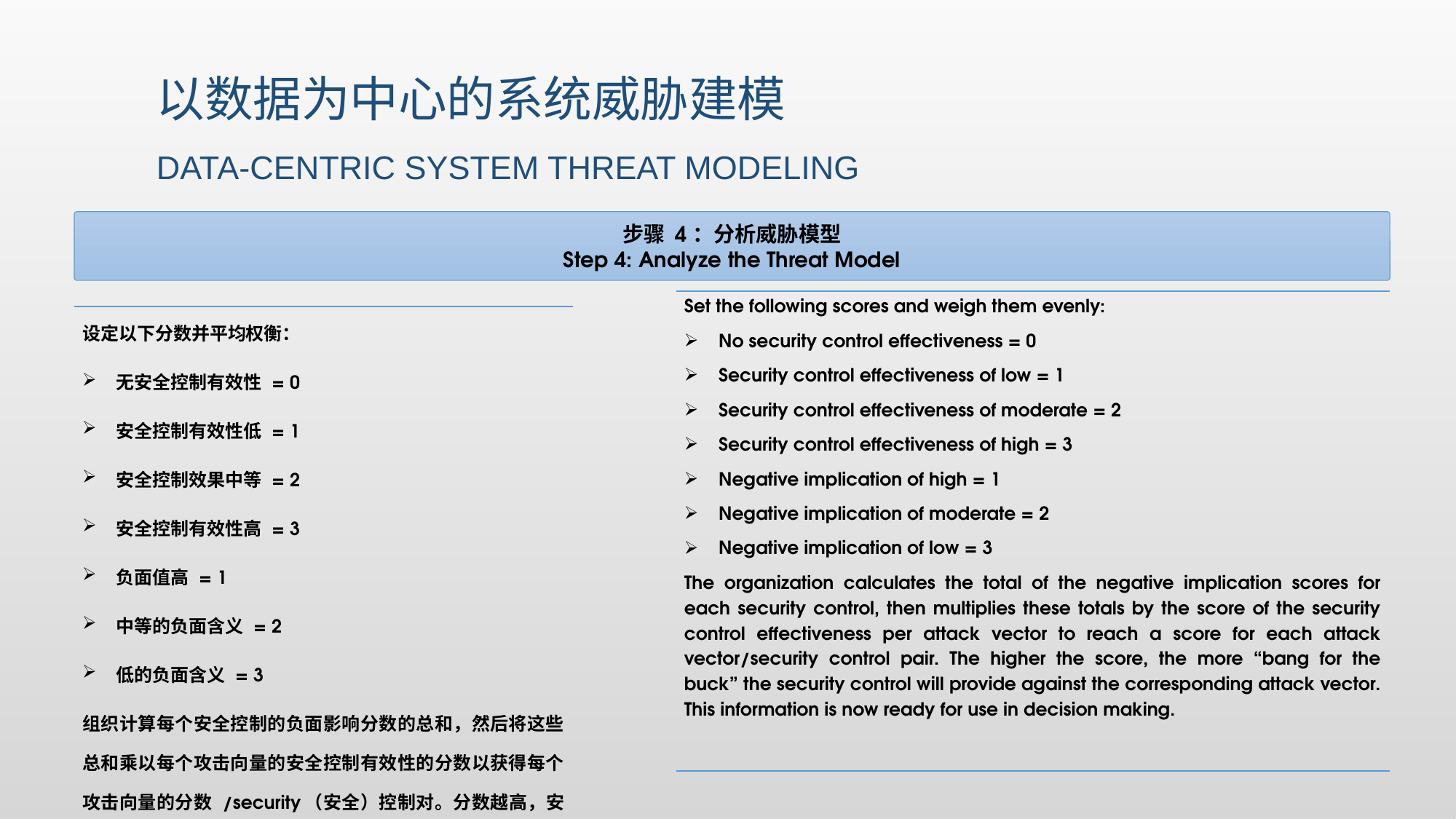

# 以数据为中心的系统威胁建模 Data-Centric System Threat Modeling
步骤 4：分析威胁模型
Step 4: Analyze the Threat Model
| Set the following scores and weigh them evenly: No security control effectiveness = 0 Security control effectiveness of low = 1 Security control effectiveness of moderate = 2 Security control effectiveness of high = 3 Negative implication of high = 1 Negative implication of moderate = 2 Negative implication of low = 3 The organization calculates the total of the negative implication scores for each security control, then multiplies these totals by the score of the security control effectiveness per attack vector to reach a score for each attack vector/security control pair. The higher the score, the more “bang for the buck” the security control will provide against the corresponding attack vector. This information is now ready for use in decision making. |
| --- |
| 设定以下分数并平均权衡： 无安全控制有效性 = 0 安全控制有效性低 = 1 安全控制效果中等 = 2 安全控制有效性高 = 3 负面值高 = 1 中等的负面含义 = 2 低的负面含义 = 3 组织计算每个安全控制的负面影响分数的总和，然后将这些总和乘以每个攻击向量的安全控制有效性的分数以获得每个攻击向量的分数 /security（安全）控制对。分数越高，安全控制针对相应攻击向量提供的“资金回报”就越多。 |
| --- |